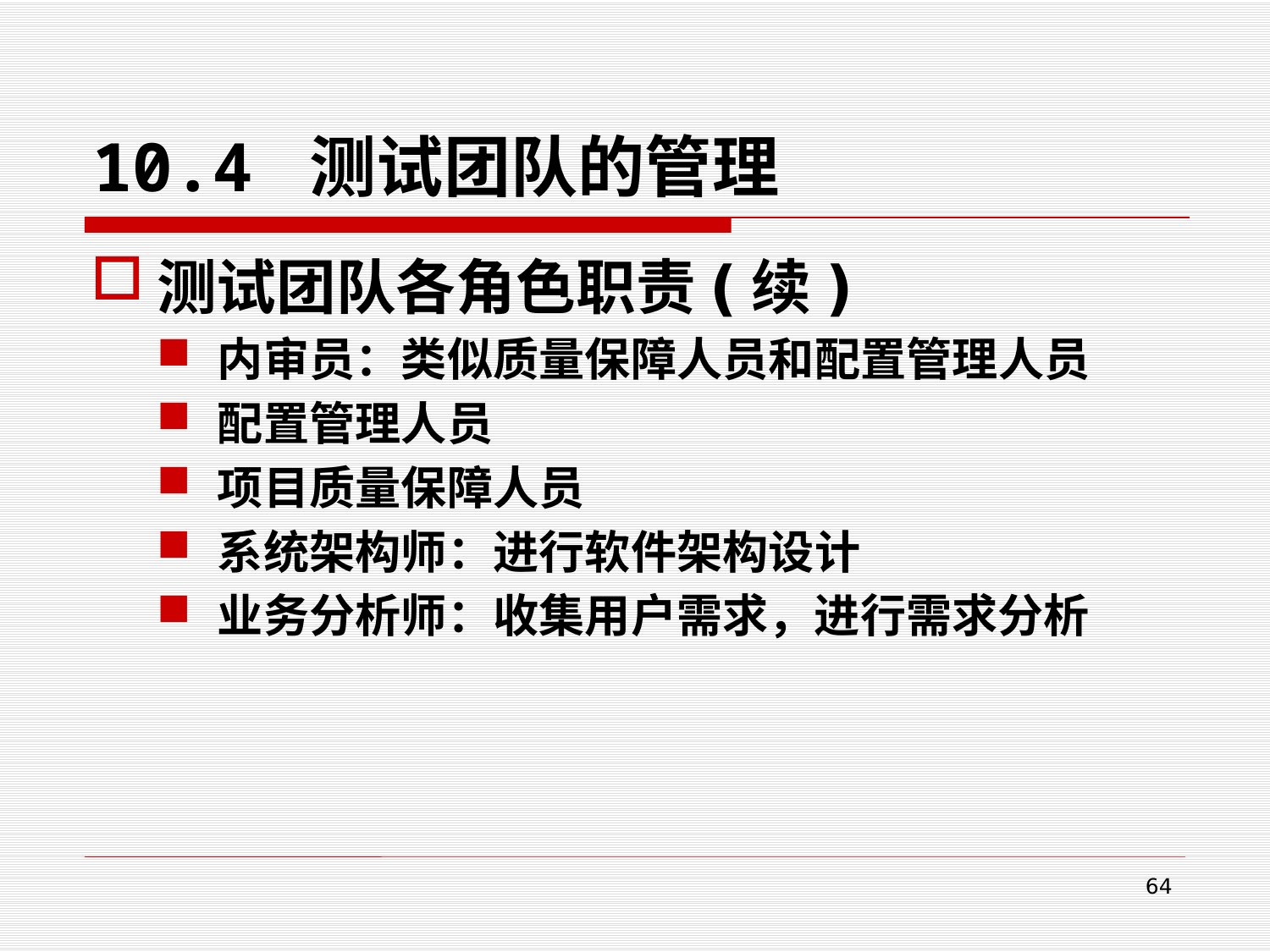

# 10.4 测试团队的管理
测试团队各角色职责(续)
内审员：类似质量保障人员和配置管理人员
配置管理人员
项目质量保障人员
系统架构师：进行软件架构设计
业务分析师：收集用户需求，进行需求分析

64